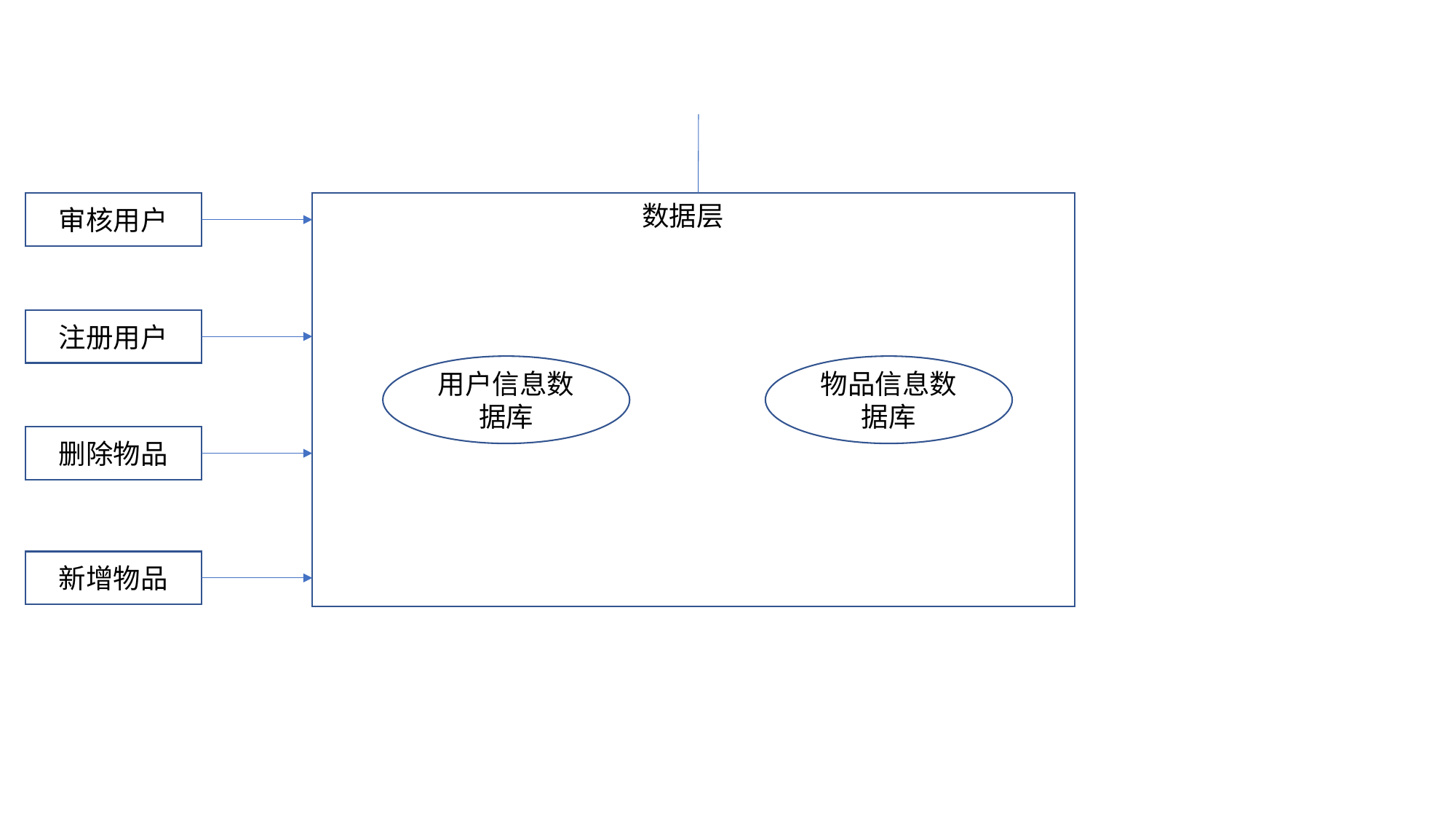

审核用户

数据层
注册用户
用户信息数据库
物品信息数据库
删除物品
新增物品